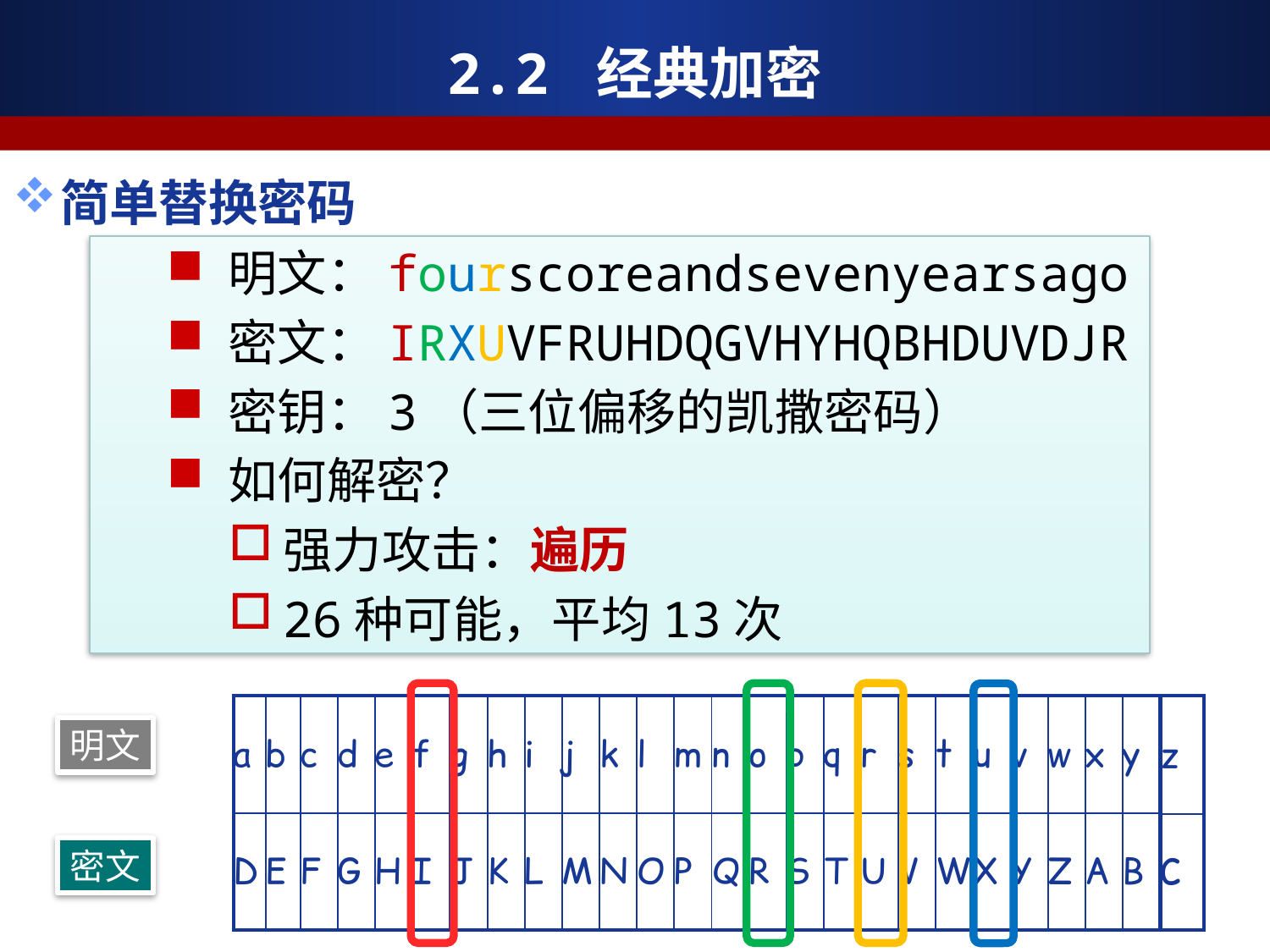

2.2 经典加密
简单替换密码
明文：fourscoreandsevenyearsago
密文：IRXUVFRUHDQGVHYHQBHDUVDJR
密钥：3（三位偏移的凯撒密码）
如何解密？
强力攻击：遍历
26种可能，平均13次
13

| a | b | c | d | e | f | g | h | i | j | k | l | m | n | o | p | q | r | s | t | u | v | w | x | y |
| --- | --- | --- | --- | --- | --- | --- | --- | --- | --- | --- | --- | --- | --- | --- | --- | --- | --- | --- | --- | --- | --- | --- | --- | --- |
| D | E | F | G | H | I | J | K | L | M | N | O | P | Q | R | S | T | U | V | W | X | Y | Z | A | B |
| z |
| --- |
| C |
明文
密文